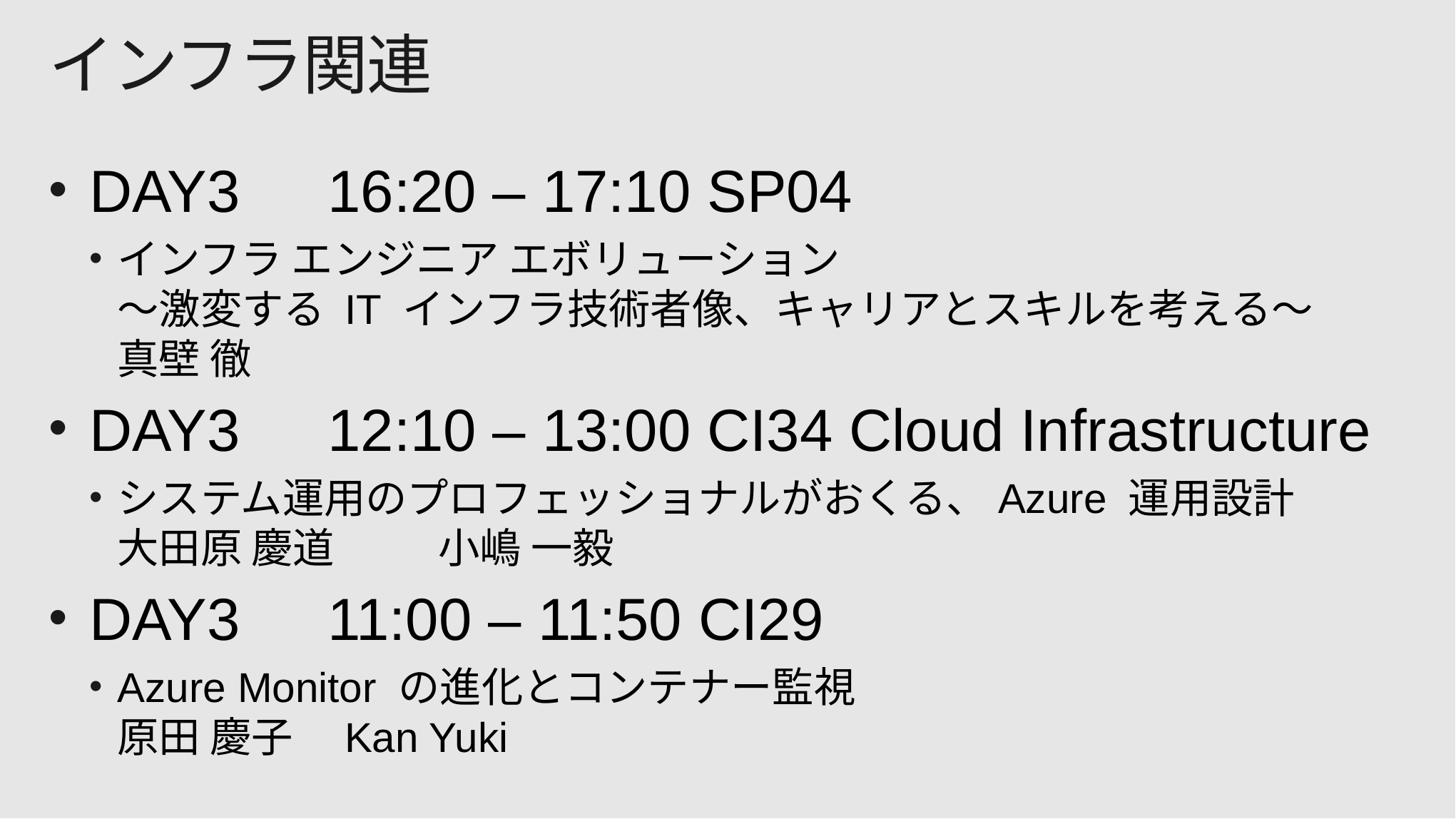

# インフラ関連
DAY3　16:20 – 17:10 SP04
インフラ エンジニア エボリューション
～激変する IT インフラ技術者像、キャリアとスキルを考える～
真壁 徹
DAY3　12:10 – 13:00 CI34 Cloud Infrastructure
システム運用のプロフェッショナルがおくる、Azure 運用設計
大田原 慶道	小嶋 一毅
DAY3　11:00 – 11:50 CI29
Azure Monitor の進化とコンテナー監視
原田 慶子　Kan Yuki